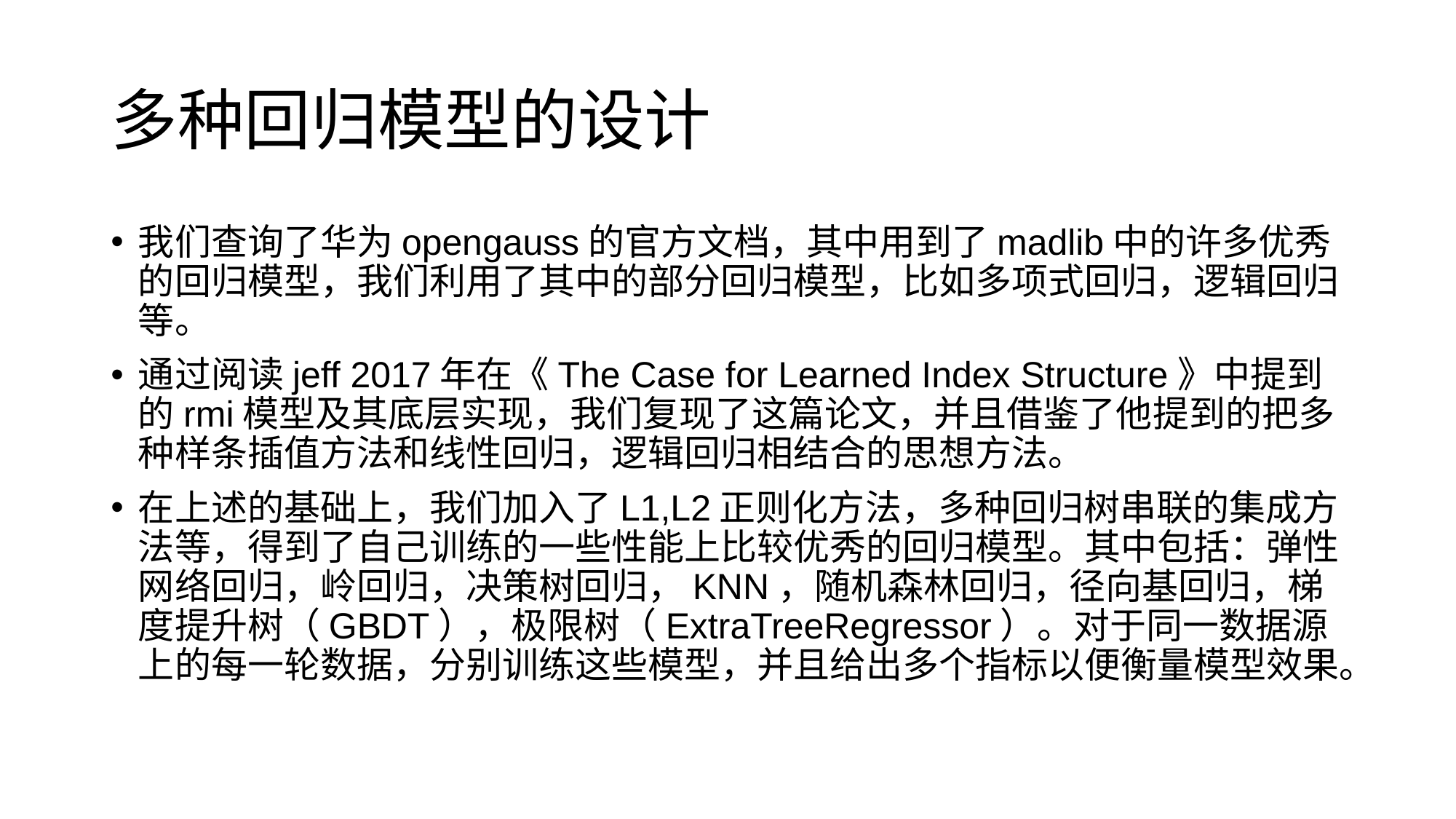

# 多种回归模型的设计
我们查询了华为opengauss的官方文档，其中用到了madlib中的许多优秀的回归模型，我们利用了其中的部分回归模型，比如多项式回归，逻辑回归等。
通过阅读jeff 2017年在《The Case for Learned Index Structure》中提到的rmi模型及其底层实现，我们复现了这篇论文，并且借鉴了他提到的把多种样条插值方法和线性回归，逻辑回归相结合的思想方法。
在上述的基础上，我们加入了L1,L2正则化方法，多种回归树串联的集成方法等，得到了自己训练的一些性能上比较优秀的回归模型。其中包括：弹性网络回归，岭回归，决策树回归，KNN，随机森林回归，径向基回归，梯度提升树（GBDT），极限树（ExtraTreeRegressor）。对于同一数据源上的每一轮数据，分别训练这些模型，并且给出多个指标以便衡量模型效果。